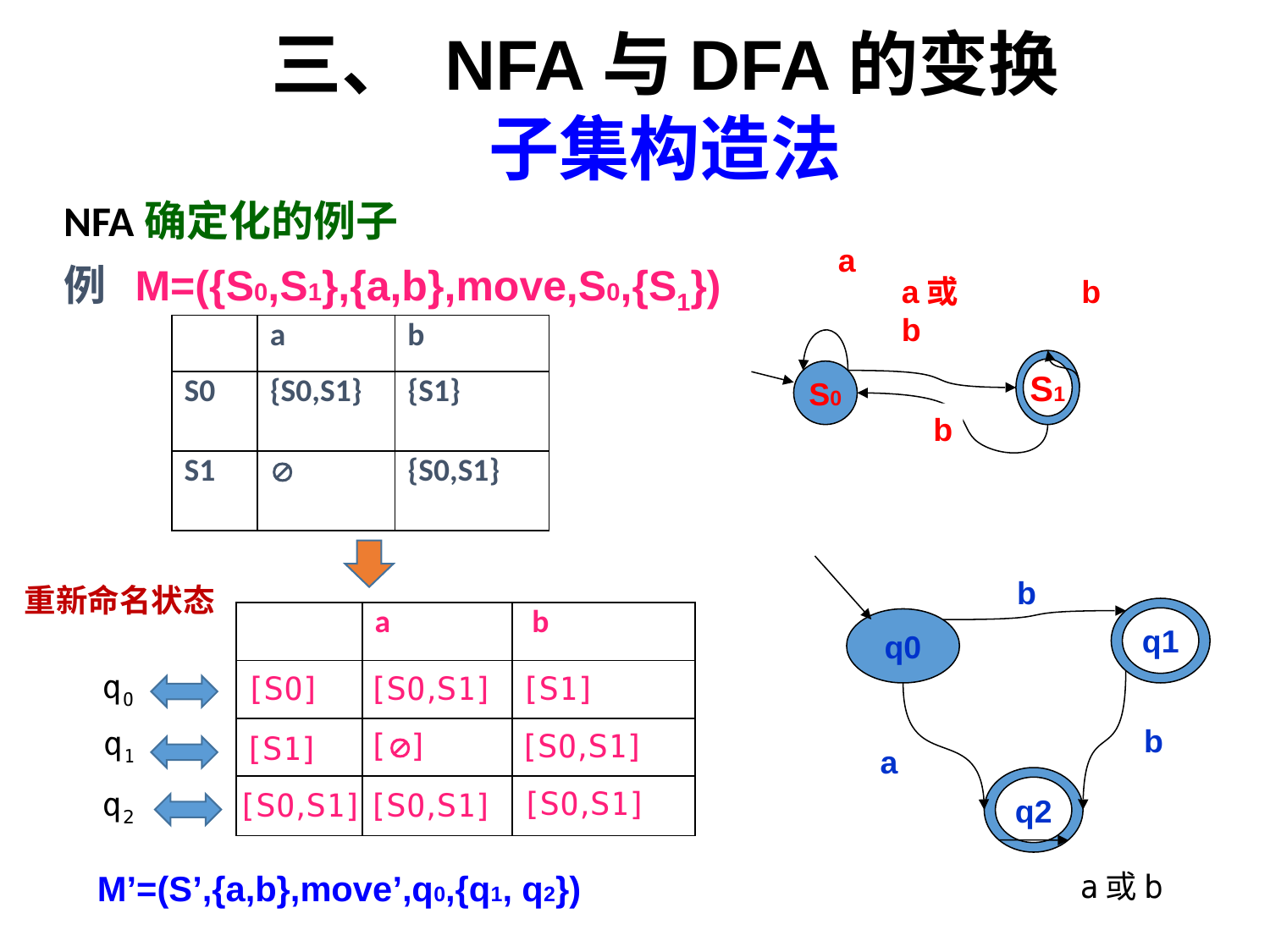

三、 NFA与DFA的变换
子集构造法
NFA确定化的例子
例  M=({S0,S1},{a,b},move,S0,{S1})
a
a或b
b
S1
S0

b
|  | a | b |
| --- | --- | --- |
| S0 | {S0,S1} | {S1} |
| S1 | ∅ | {S0,S1} |

b
q1
q0
b
a
q2
a或b
重新命名状态
|  | a | b |
| --- | --- | --- |
|  |  |  |
|  |  |  |
|  |  |  |
q0
[S0]
[S0,S1]
[S1]

q1
[∅]
[S0,S1]
[S1]

[S0,S1]
q2
[S0,S1]
[S0,S1]

M’=(S’,{a,b},move’,q0,{q1, q2})